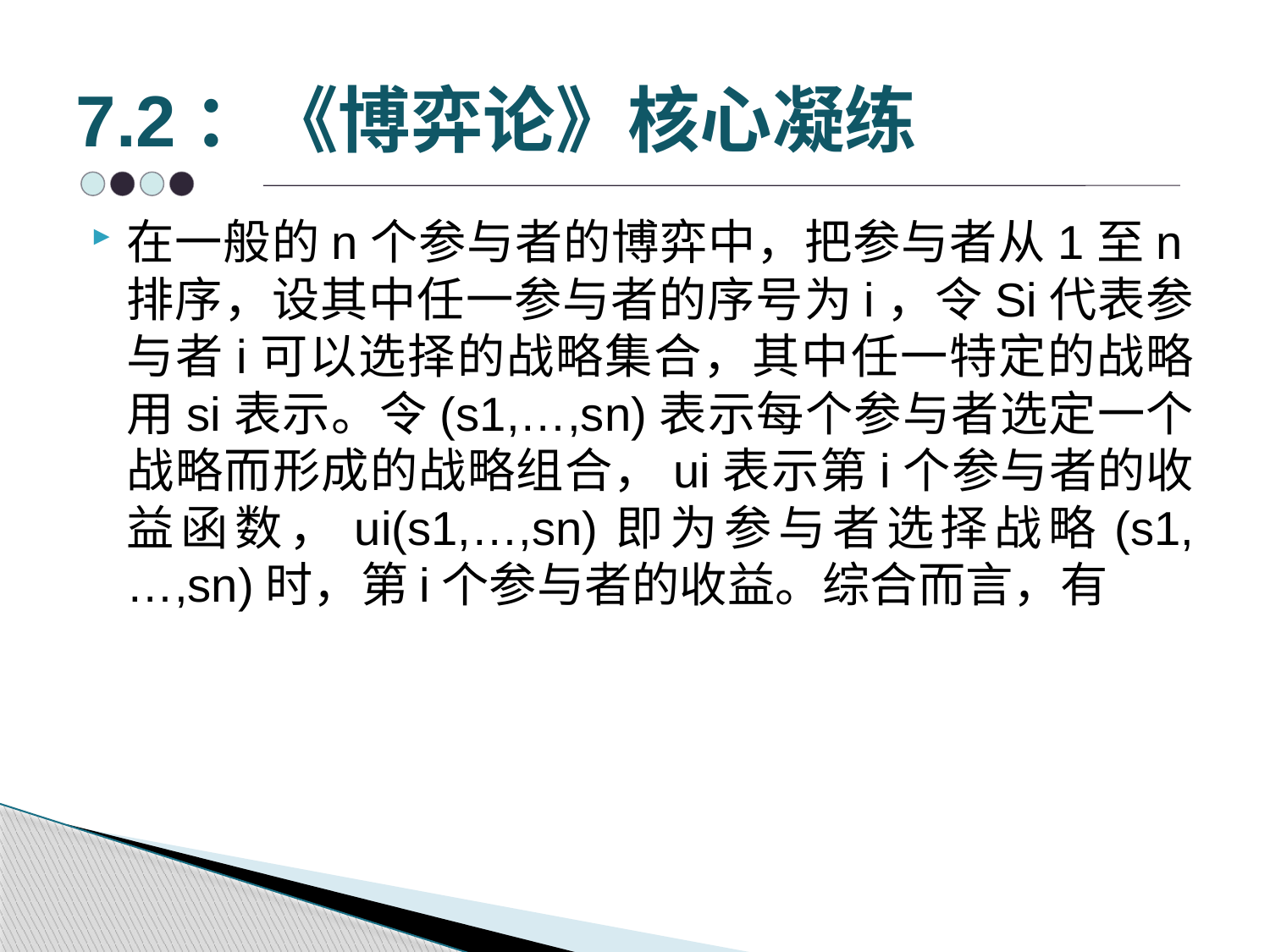

# 7.2：《博弈论》核心凝练

在一般的n个参与者的博弈中，把参与者从1至n排序，设其中任一参与者的序号为i，令Si代表参与者i可以选择的战略集合，其中任一特定的战略用si表示。令(s1,…,sn)表示每个参与者选定一个战略而形成的战略组合，ui表示第i个参与者的收益函数，ui(s1,…,sn)即为参与者选择战略(s1,…,sn)时，第i个参与者的收益。综合而言，有